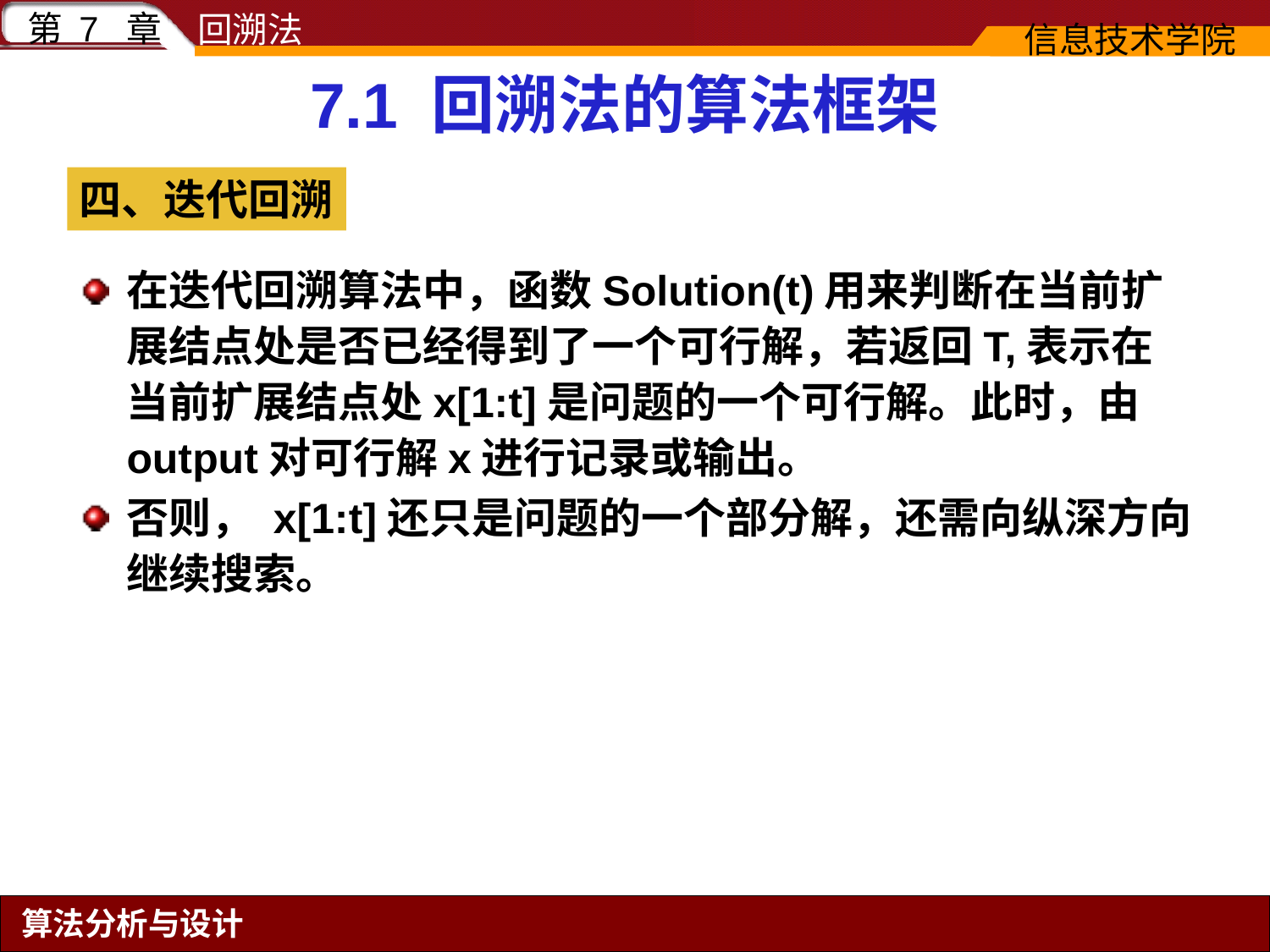

7.1 回溯法的算法框架
四、迭代回溯
在迭代回溯算法中，函数Solution(t)用来判断在当前扩展结点处是否已经得到了一个可行解，若返回T,表示在当前扩展结点处x[1:t]是问题的一个可行解。此时，由output对可行解x进行记录或输出。
否则， x[1:t]还只是问题的一个部分解，还需向纵深方向继续搜索。